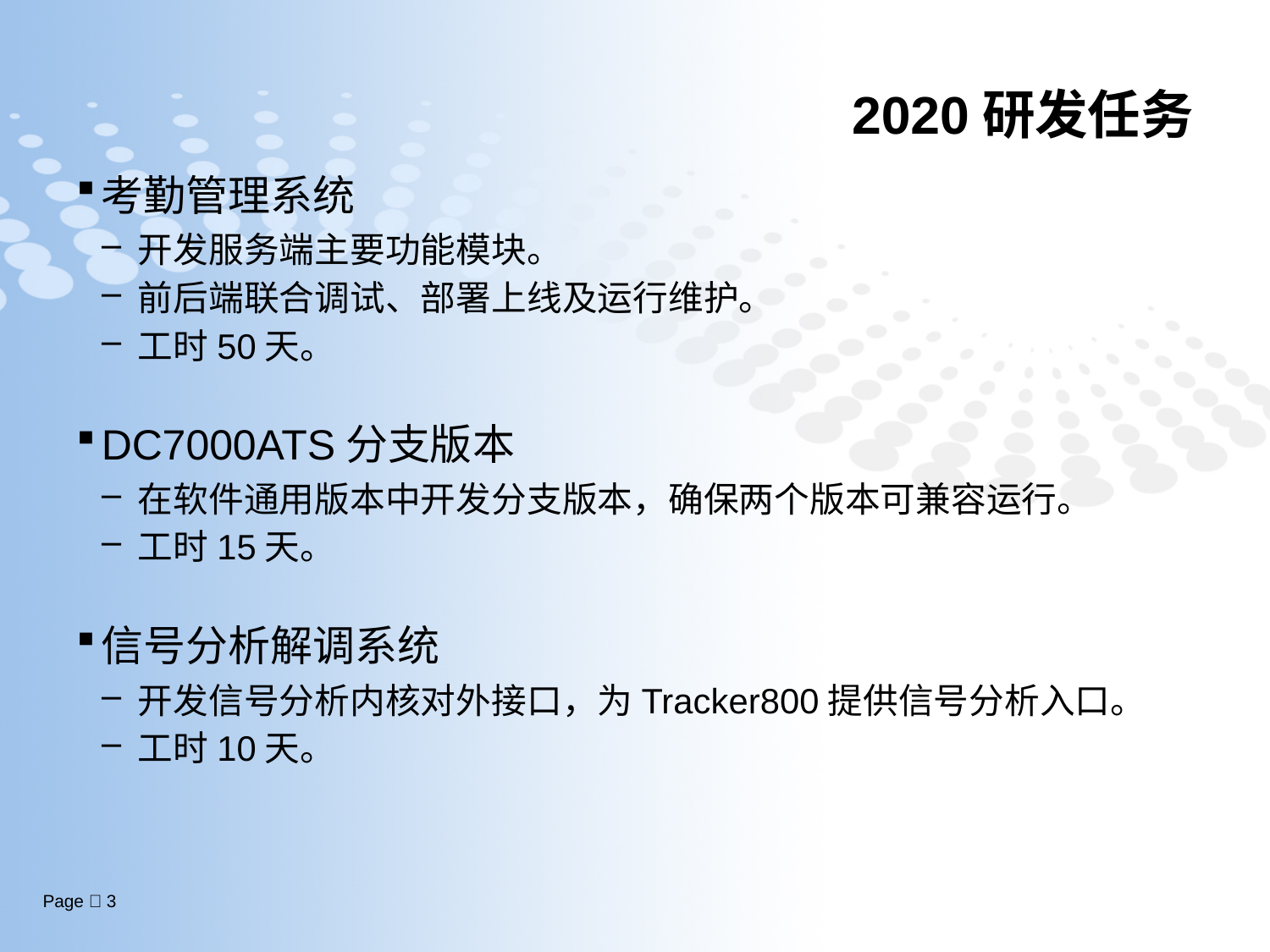

# 2020研发任务
考勤管理系统
开发服务端主要功能模块。
前后端联合调试、部署上线及运行维护。
工时50天。

DC7000ATS分支版本
在软件通用版本中开发分支版本，确保两个版本可兼容运行。
工时15天。

信号分析解调系统
开发信号分析内核对外接口，为Tracker800提供信号分析入口。
工时10天。
3